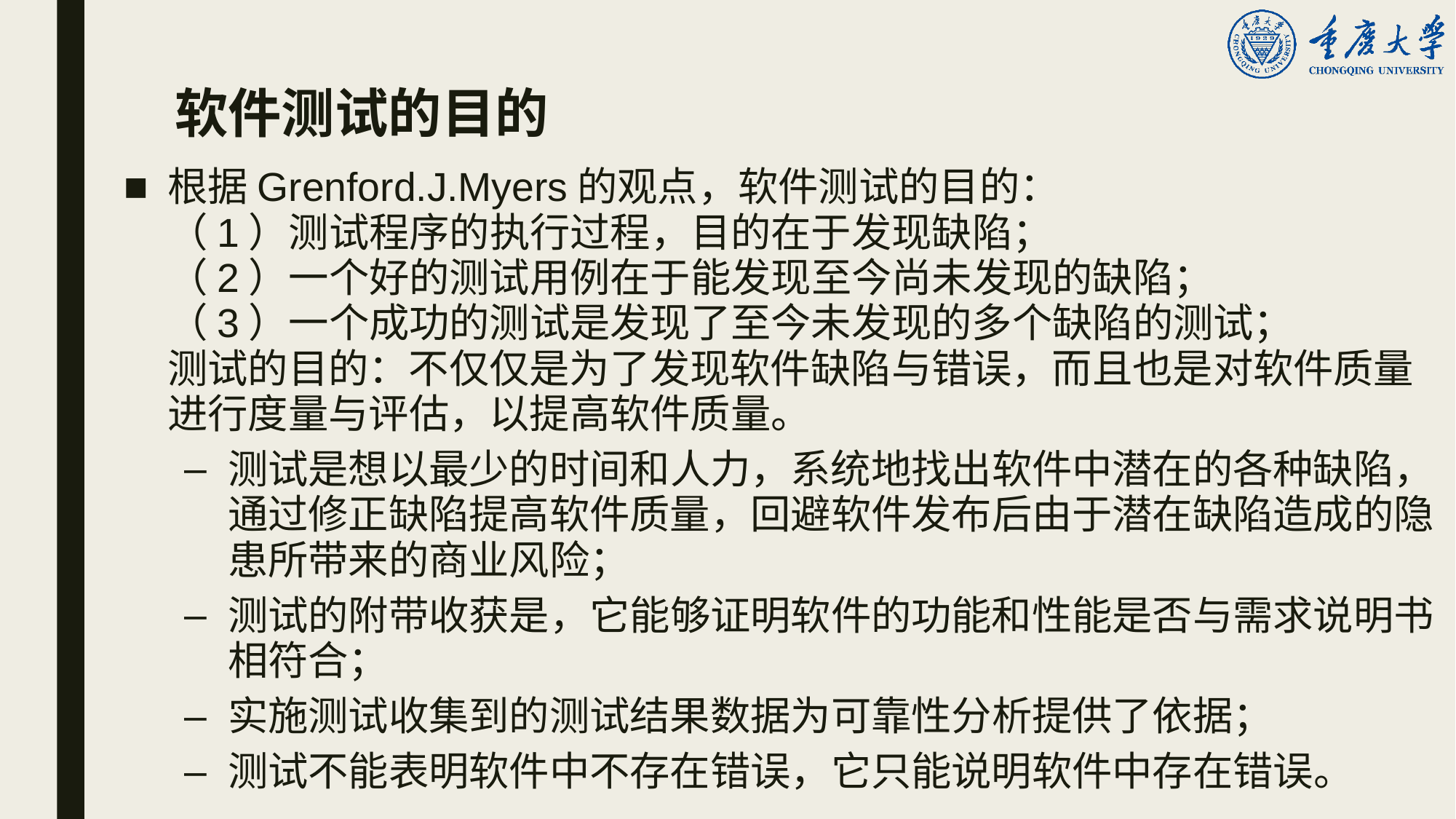

# 软件测试的目的
根据Grenford.J.Myers的观点，软件测试的目的：
（1）测试程序的执行过程，目的在于发现缺陷；
（2）一个好的测试用例在于能发现至今尚未发现的缺陷；
（3）一个成功的测试是发现了至今未发现的多个缺陷的测试；
测试的目的：不仅仅是为了发现软件缺陷与错误，而且也是对软件质量进行度量与评估，以提高软件质量。
测试是想以最少的时间和人力，系统地找出软件中潜在的各种缺陷，通过修正缺陷提高软件质量，回避软件发布后由于潜在缺陷造成的隐患所带来的商业风险；
测试的附带收获是，它能够证明软件的功能和性能是否与需求说明书相符合；
实施测试收集到的测试结果数据为可靠性分析提供了依据；
测试不能表明软件中不存在错误，它只能说明软件中存在错误。